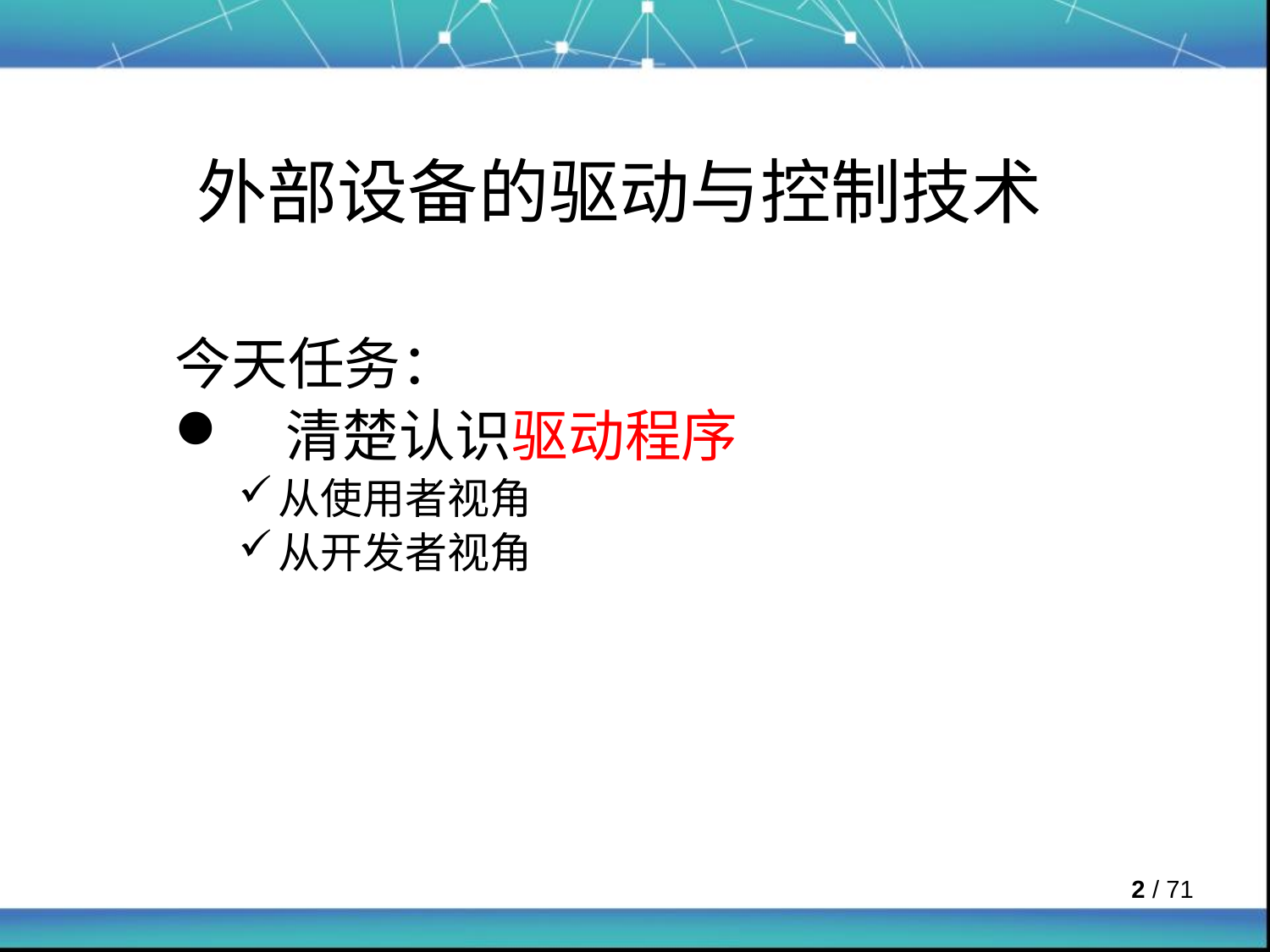

# 外部设备的驱动与控制技术
今天任务：
 清楚认识驱动程序
从使用者视角
从开发者视角
2 / 71